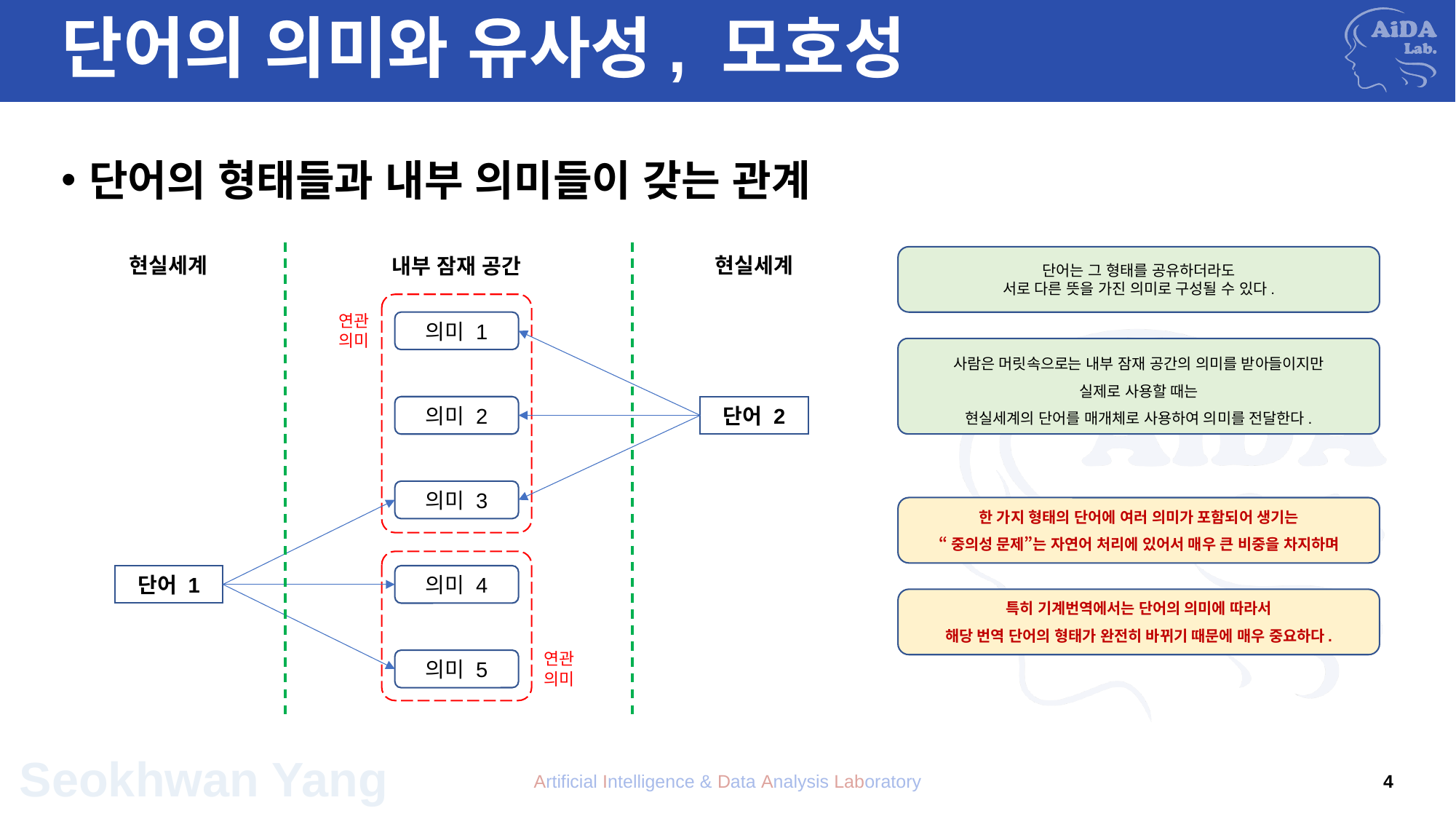

# 단어의 의미와 유사성, 모호성
단어의 형태들과 내부 의미들이 갖는 관계
현실세계
단어는 그 형태를 공유하더라도
서로 다른 뜻을 가진 의미로 구성될 수 있다.
현실세계
내부 잠재 공간

연관
의미
의미 1
사람은 머릿속으로는 내부 잠재 공간의 의미를 받아들이지만
실제로 사용할 때는
현실세계의 단어를 매개체로 사용하여 의미를 전달한다.
의미 2
단어 2
의미 3
한 가지 형태의 단어에 여러 의미가 포함되어 생기는
“중의성 문제”는 자연어 처리에 있어서 매우 큰 비중을 차지하며

의미 4
단어 1
특히 기계번역에서는 단어의 의미에 따라서
해당 번역 단어의 형태가 완전히 바뀌기 때문에 매우 중요하다.
연관
의미
의미 5
Artificial Intelligence & Data Analysis Laboratory
4